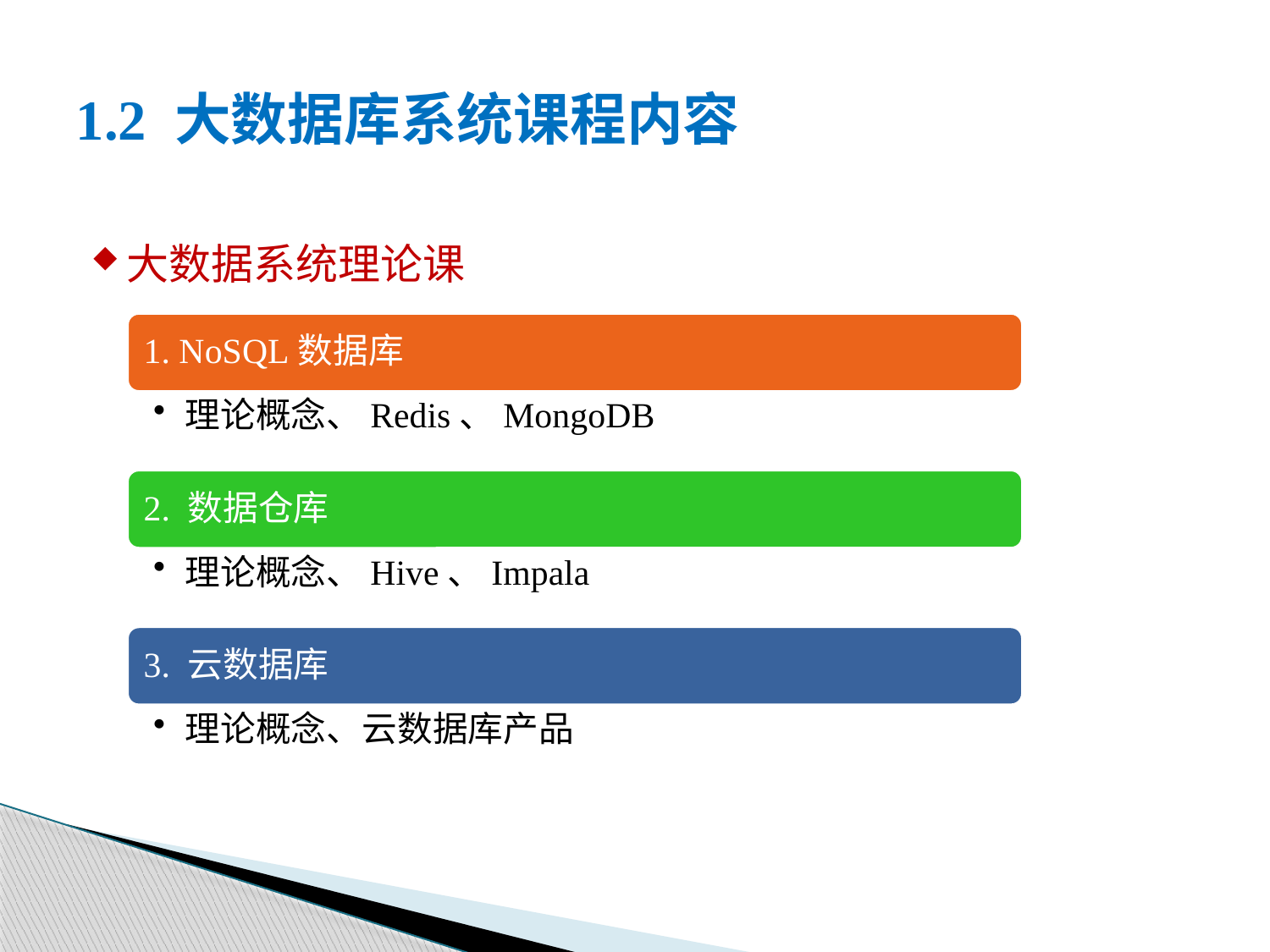

# 1.2 大数据库系统课程内容
大数据系统理论课

1. NoSQL数据库
理论概念、Redis、MongoDB
2. 数据仓库
理论概念、Hive、Impala
3. 云数据库
理论概念、云数据库产品